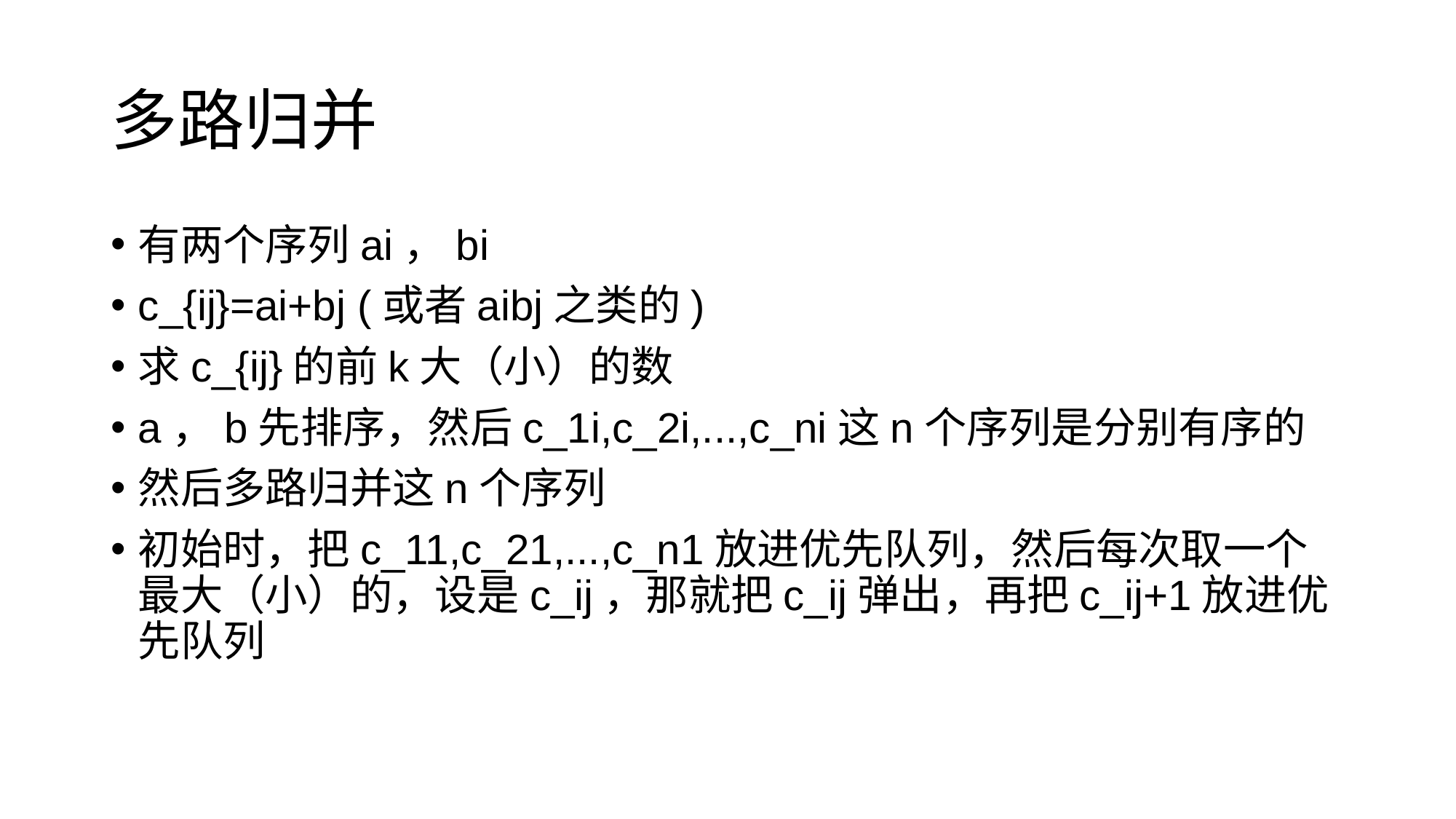

# 多路归并
有两个序列ai，bi
c_{ij}=ai+bj (或者aibj之类的)
求c_{ij}的前k大（小）的数
a，b先排序，然后c_1i,c_2i,...,c_ni这n个序列是分别有序的
然后多路归并这n个序列
初始时，把c_11,c_21,...,c_n1放进优先队列，然后每次取一个最大（小）的，设是c_ij，那就把c_ij弹出，再把c_ij+1放进优先队列